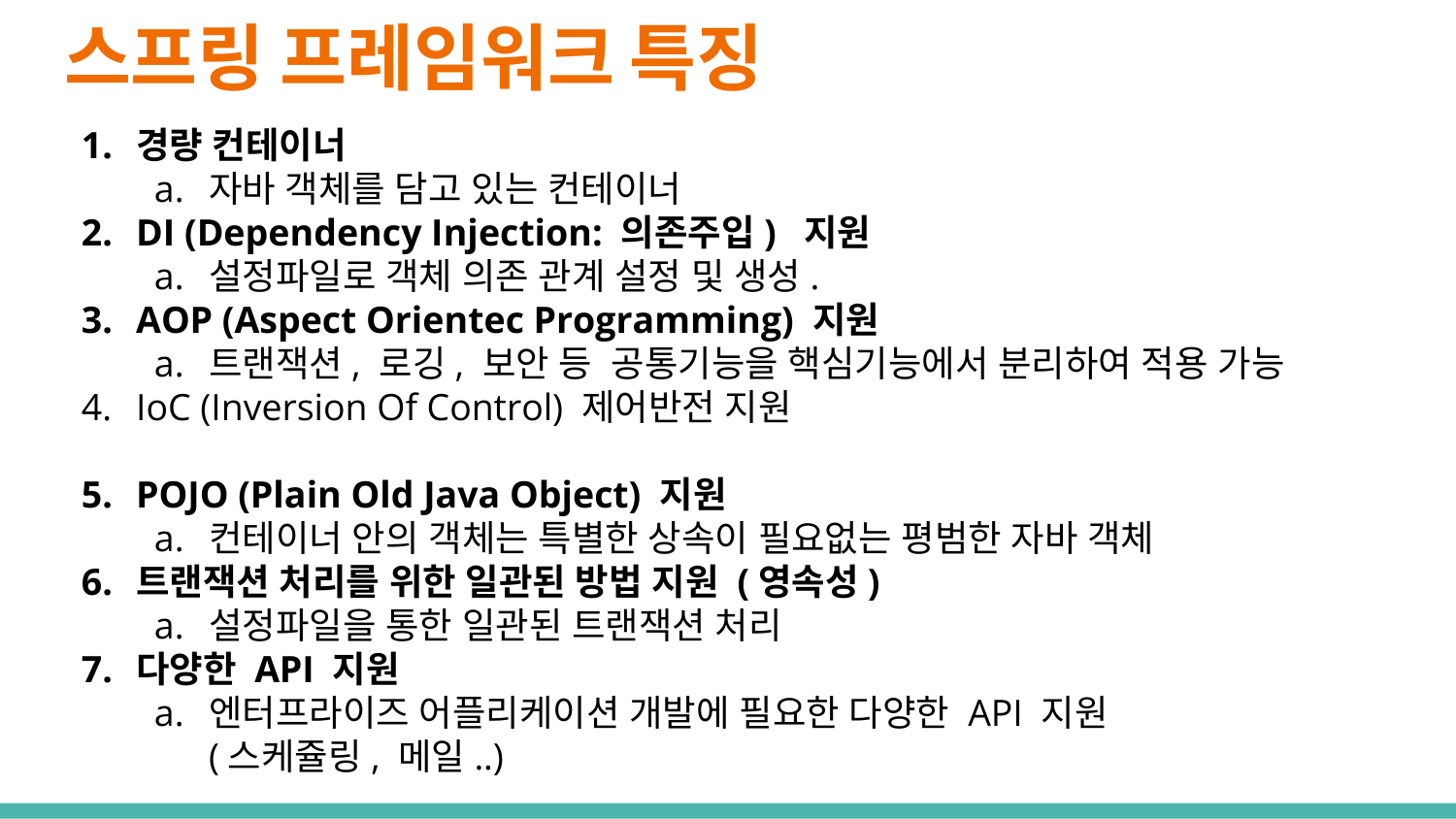

# 스프링 프레임워크 특징
경량 컨테이너
자바 객체를 담고 있는 컨테이너
DI (Dependency Injection: 의존주입)  지원
설정파일로 객체 의존 관계 설정 및 생성.
AOP (Aspect Orientec Programming) 지원
트랜잭션, 로깅, 보안 등  공통기능을 핵심기능에서 분리하여 적용 가능
IoC (Inversion Of Control) 제어반전 지원

POJO (Plain Old Java Object) 지원
컨테이너 안의 객체는 특별한 상속이 필요없는 평범한 자바 객체
트랜잭션 처리를 위한 일관된 방법 지원 (영속성)
설정파일을 통한 일관된 트랜잭션 처리
다양한 API 지원
엔터프라이즈 어플리케이션 개발에 필요한 다양한 API 지원
(스케쥴링, 메일..)